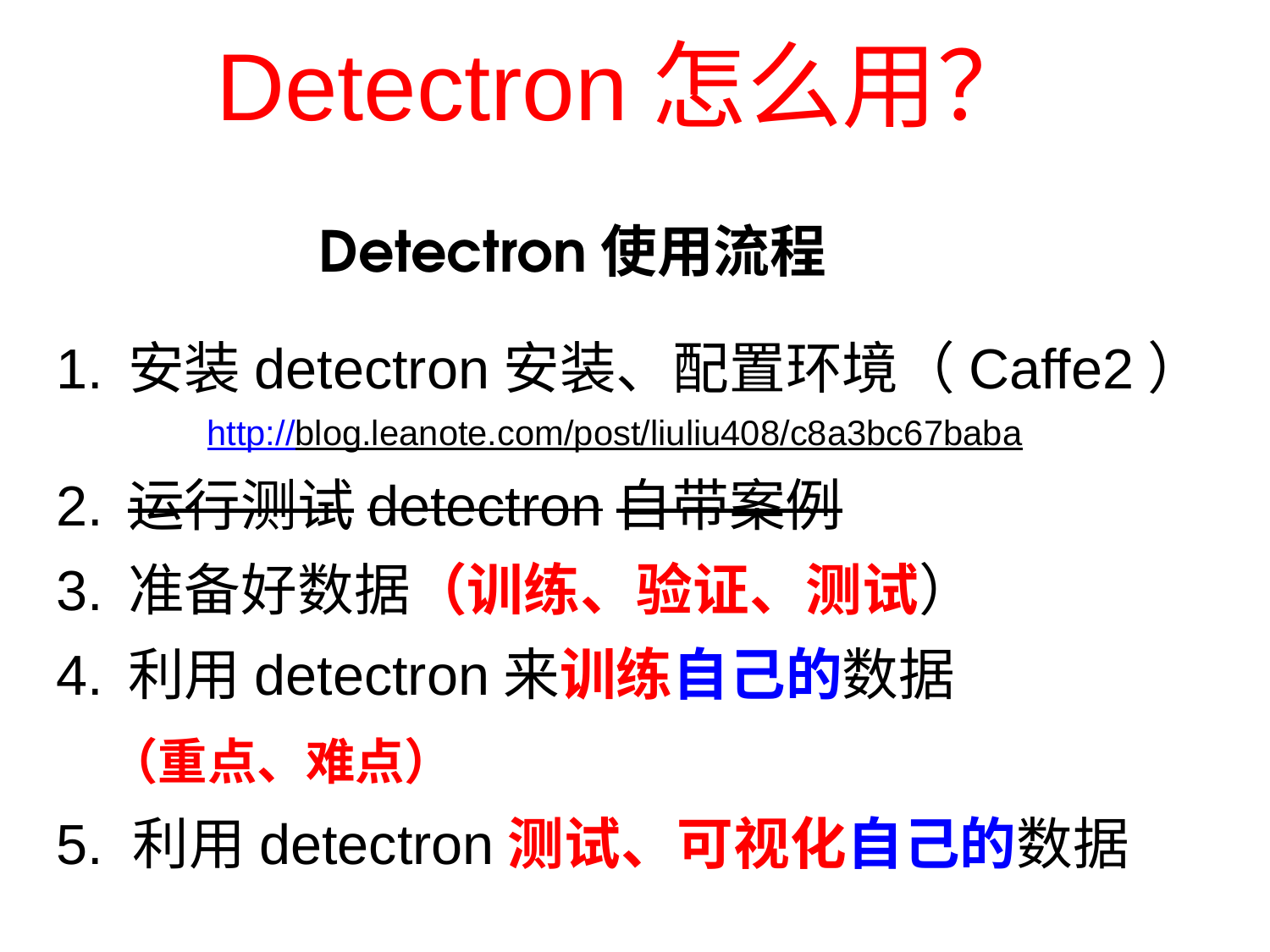

Detectron怎么用？
# Detectron使用流程
安装detectron安装、配置环境（Caffe2）
http://blog.leanote.com/post/liuliu408/c8a3bc67baba
运行测试detectron自带案例
准备好数据（训练、验证、测试）
利用detectron来训练自己的数据
   （重点、难点）
5. 利用detectron测试、可视化自己的数据